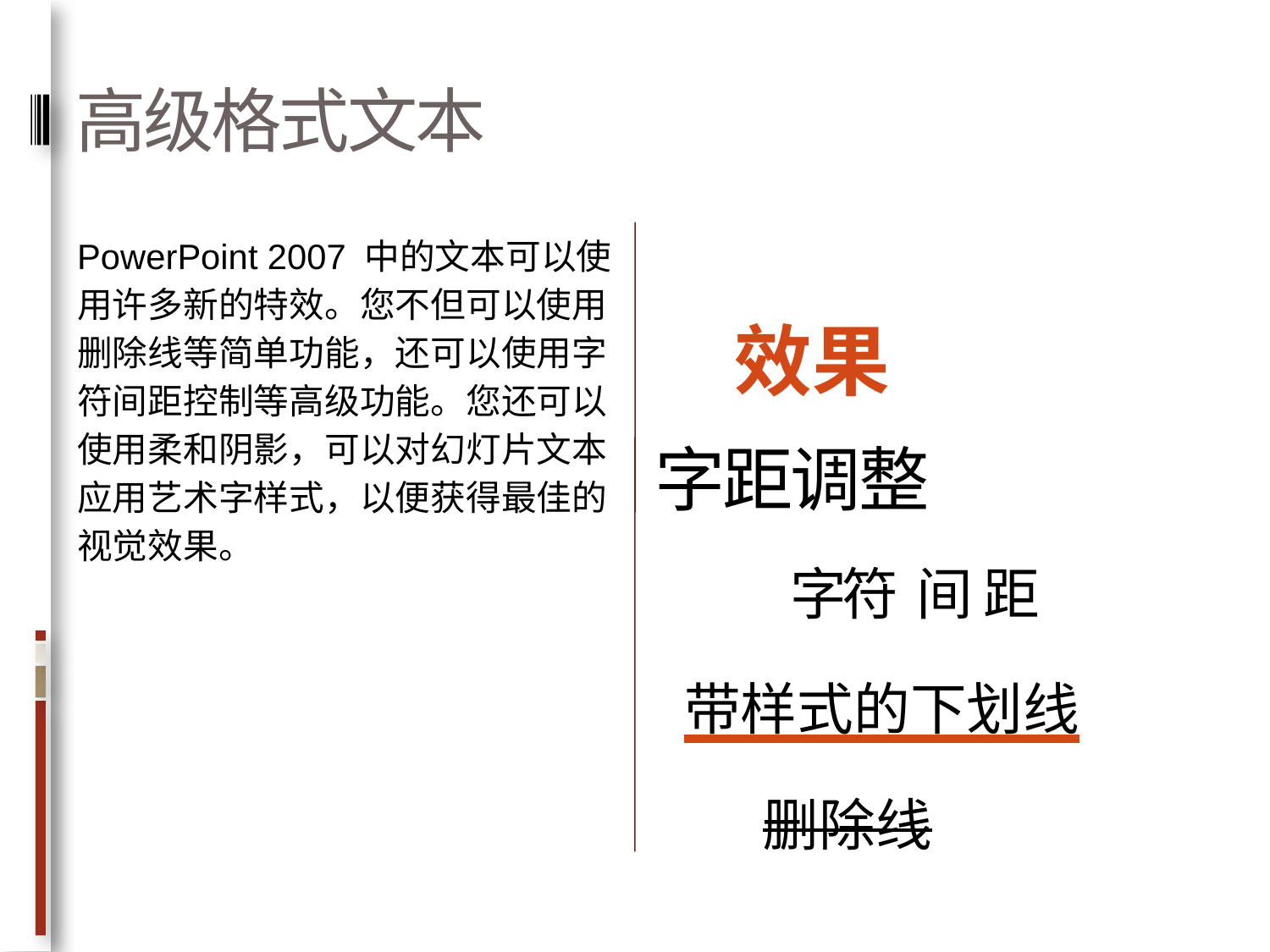

# 高级格式文本
柔和阴影
PowerPoint 2007 中的文本可以使用许多新的特效。您不但可以使用删除线等简单功能，还可以使用字符间距控制等高级功能。您还可以使用柔和阴影，可以对幻灯片文本应用艺术字样式，以便获得最佳的视觉效果。
效果
字距调整
字符 间距
带样式的下划线
删除线